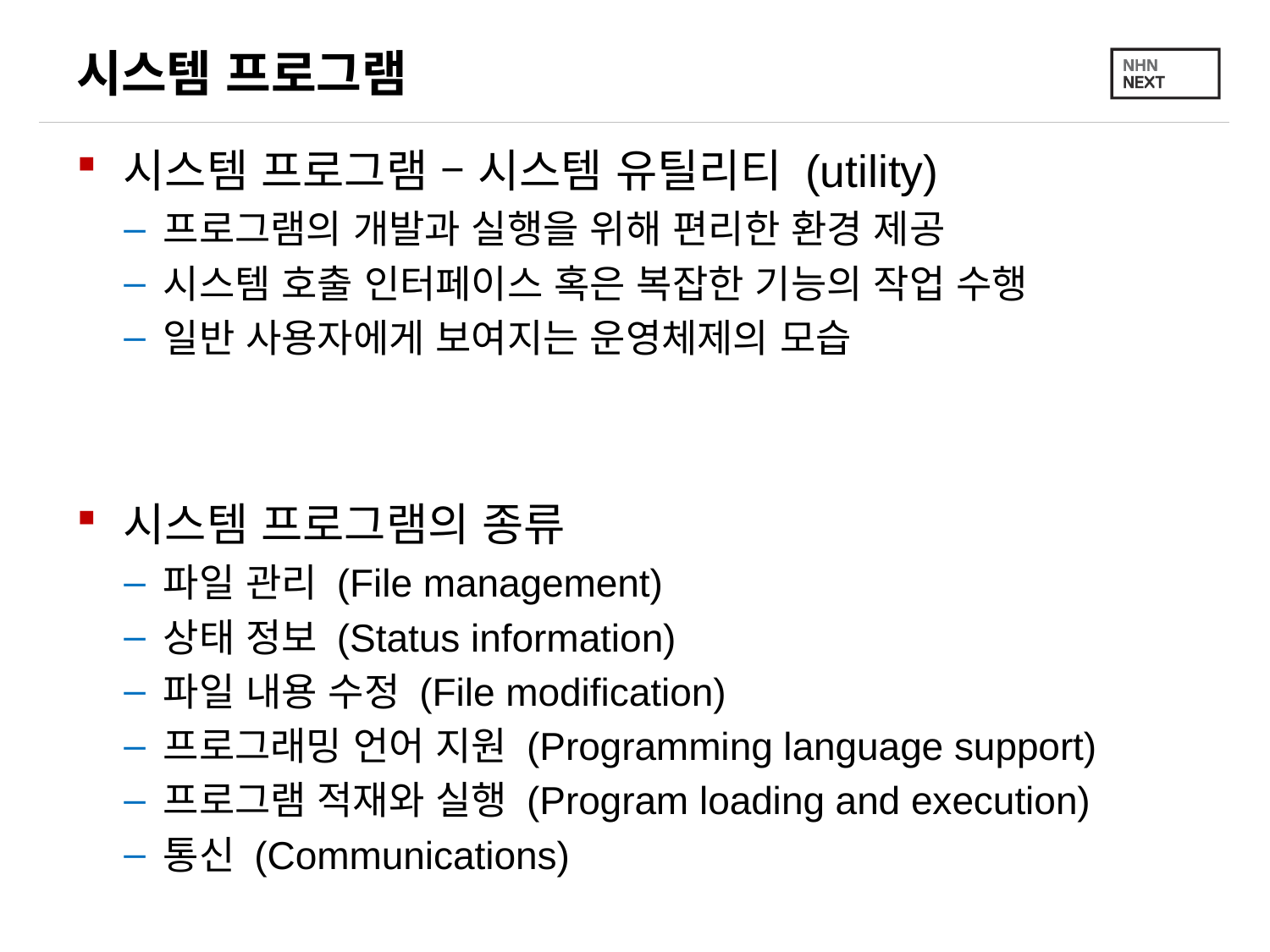

# 시스템 프로그램
시스템 프로그램 – 시스템 유틸리티 (utility)
프로그램의 개발과 실행을 위해 편리한 환경 제공
시스템 호출 인터페이스 혹은 복잡한 기능의 작업 수행
일반 사용자에게 보여지는 운영체제의 모습

시스템 프로그램의 종류
파일 관리 (File management)
상태 정보 (Status information)
파일 내용 수정 (File modification)
프로그래밍 언어 지원 (Programming language support)
프로그램 적재와 실행 (Program loading and execution)
통신 (Communications)